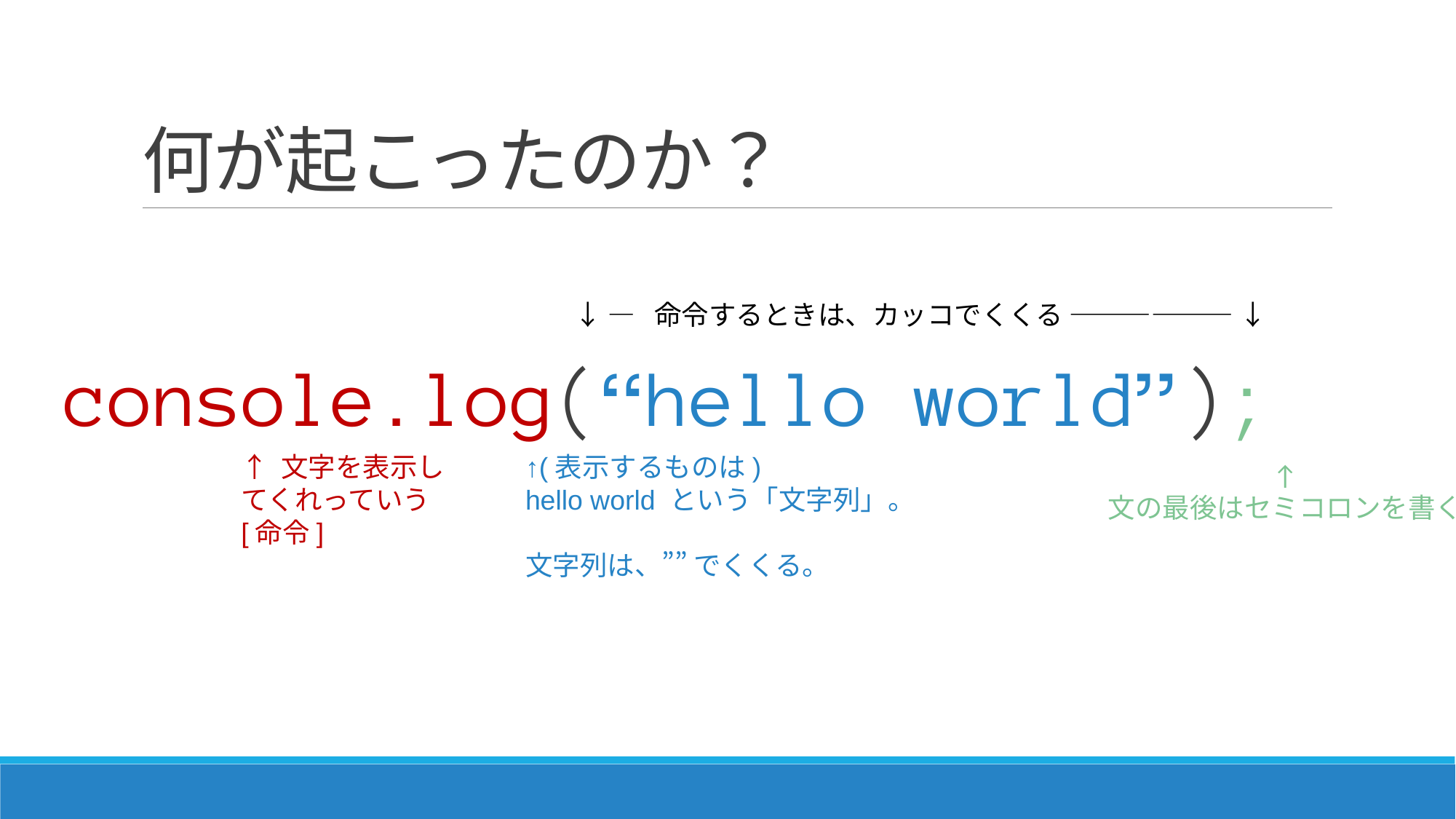

# 何が起こったのか？
↓ ―  命令するときは、カッコでくくる ―――――― ↓
console.log(“hello world”);
↑ 文字を表示してくれっていう
[命令]
↑(表示するものは)
hello world という「文字列」。

文字列は、”” でくくる。
↑
文の最後はセミコロンを書く